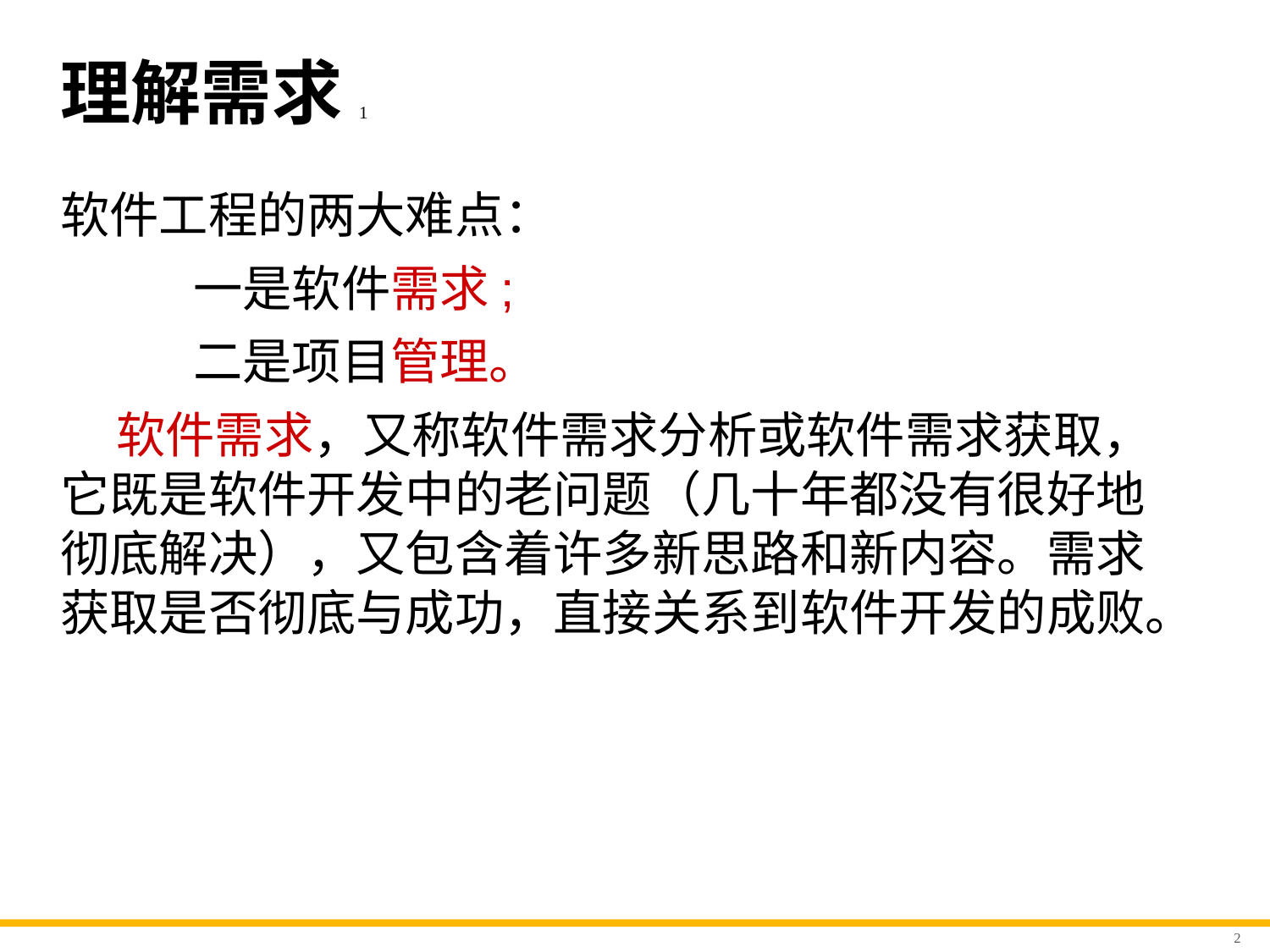

# 理解需求1
软件工程的两大难点：
           一是软件需求;
           二是项目管理。
    软件需求，又称软件需求分析或软件需求获取，它既是软件开发中的老问题（几十年都没有很好地彻底解决），又包含着许多新思路和新内容。需求获取是否彻底与成功，直接关系到软件开发的成败。
2